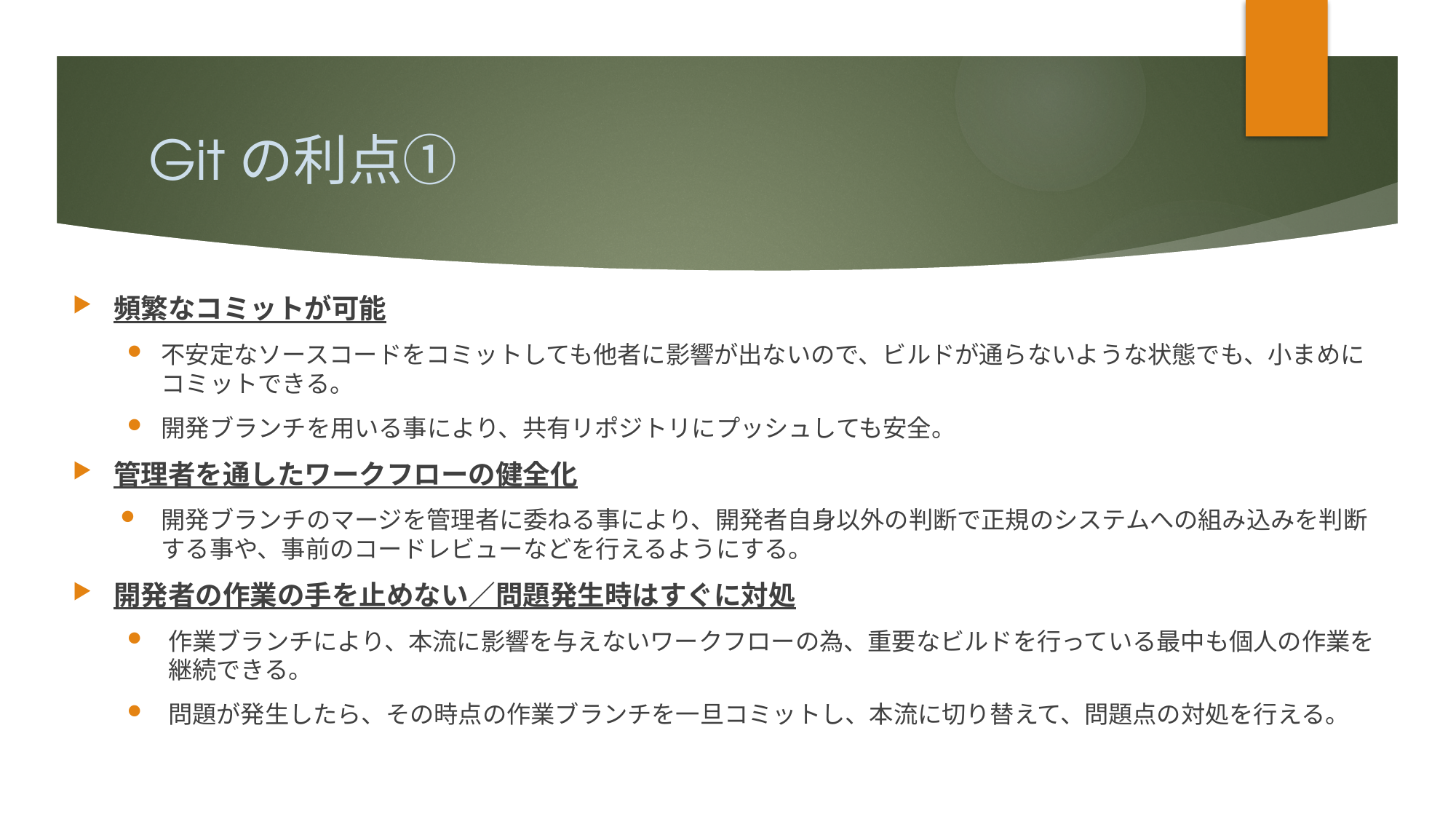

# Gitの利点①
頻繁なコミットが可能
不安定なソースコードをコミットしても他者に影響が出ないので、ビルドが通らないような状態でも、小まめにコミットできる。
開発ブランチを用いる事により、共有リポジトリにプッシュしても安全。
管理者を通したワークフローの健全化
開発ブランチのマージを管理者に委ねる事により、開発者自身以外の判断で正規のシステムへの組み込みを判断する事や、事前のコードレビューなどを行えるようにする。
開発者の作業の手を止めない／問題発生時はすぐに対処
作業ブランチにより、本流に影響を与えないワークフローの為、重要なビルドを行っている最中も個人の作業を継続できる。
問題が発生したら、その時点の作業ブランチを一旦コミットし、本流に切り替えて、問題点の対処を行える。